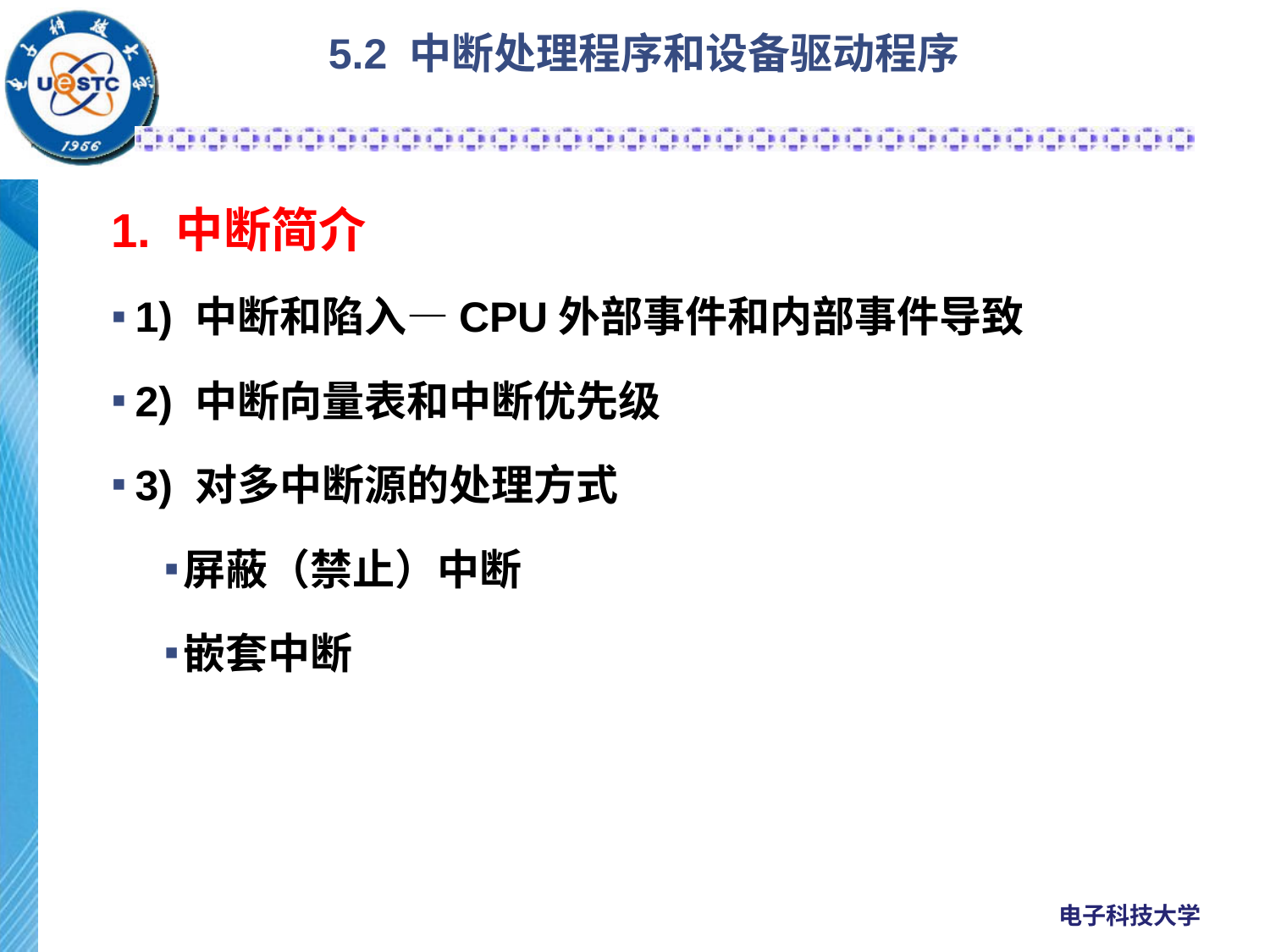

# 5.2 中断处理程序和设备驱动程序
1. 中断简介
1) 中断和陷入—CPU外部事件和内部事件导致
2) 中断向量表和中断优先级
3) 对多中断源的处理方式
屏蔽（禁止）中断
嵌套中断